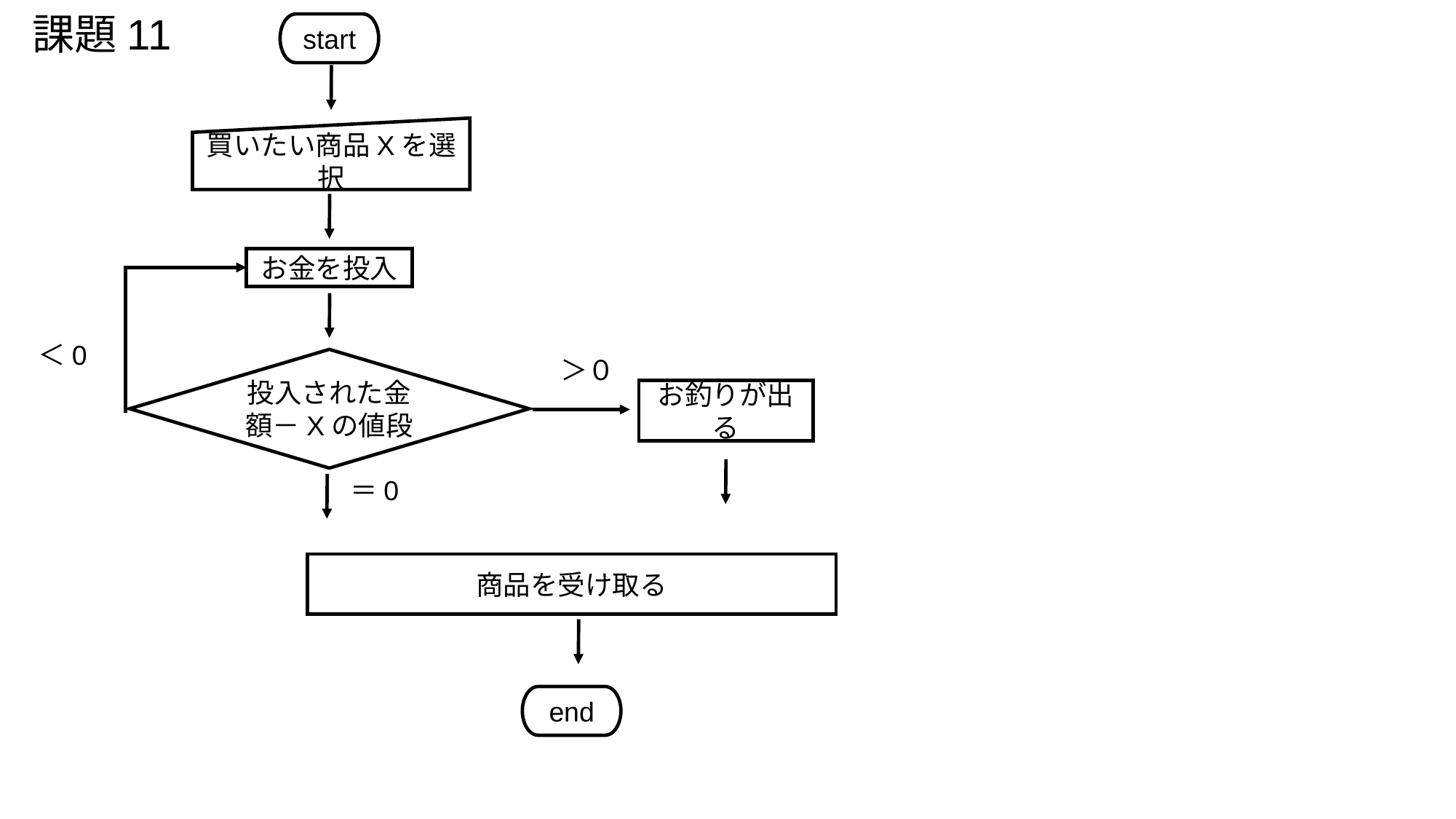

# 課題11
start
買いたい商品Xを選択
お金を投入
＜0
＞０
投入された金額－Xの値段
お釣りが出る
＝0
商品を受け取る
end